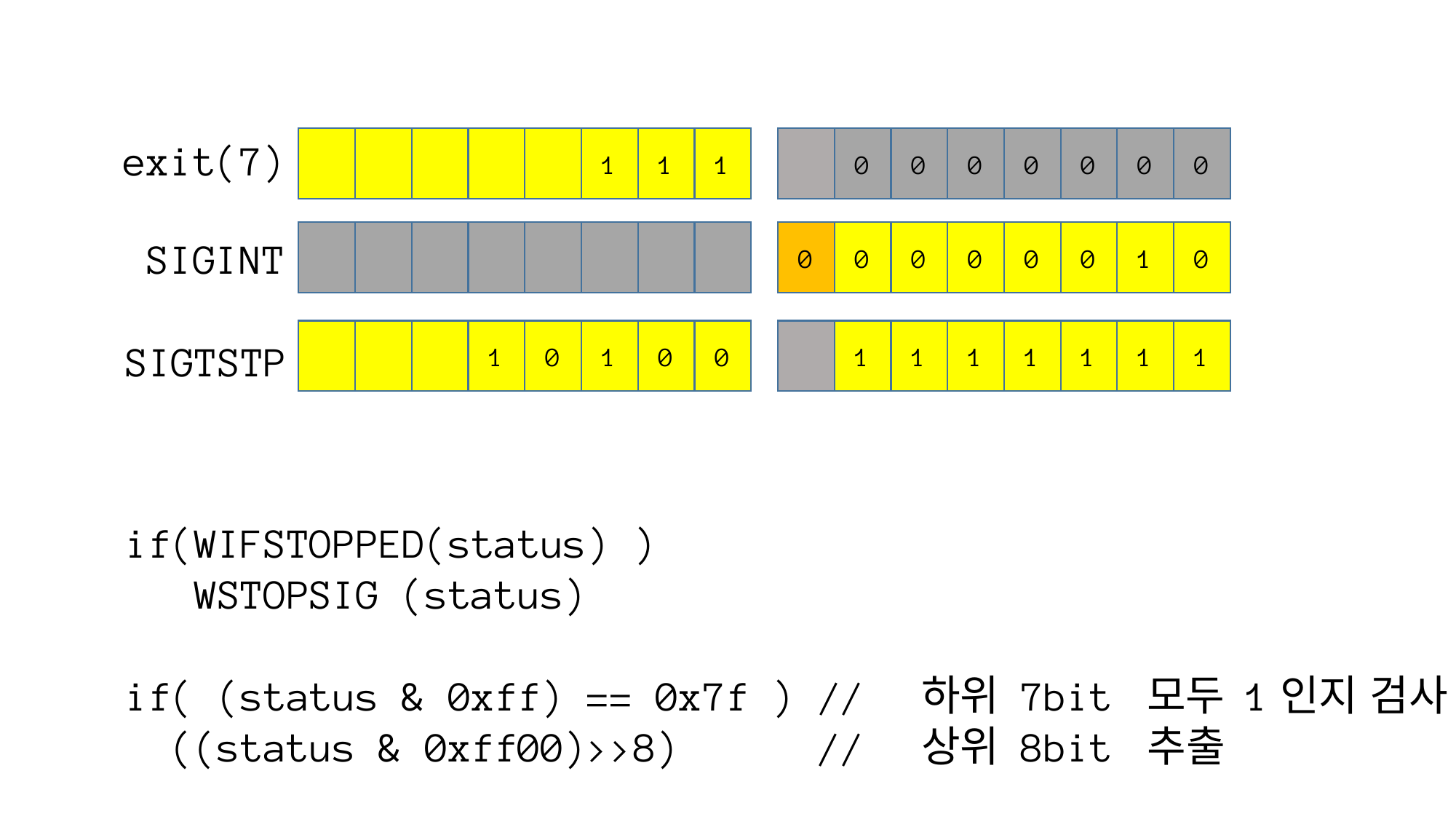

exit(7)

1
1
1

0
0
0
0
0
0
0

0
0
0
0
0
0
1
0
SIGINT

1
0
1
0
0

1
1
1
1
1
1
1
SIGTSTP
if(WIFSTOPPED(status) )
   WSTOPSIG (status)

if( (status & 0xff) == 0x7f ) //  하위 7bit 모두 1인지 검사
  ((status & 0xff00)>>8)      //  상위 8bit 추출